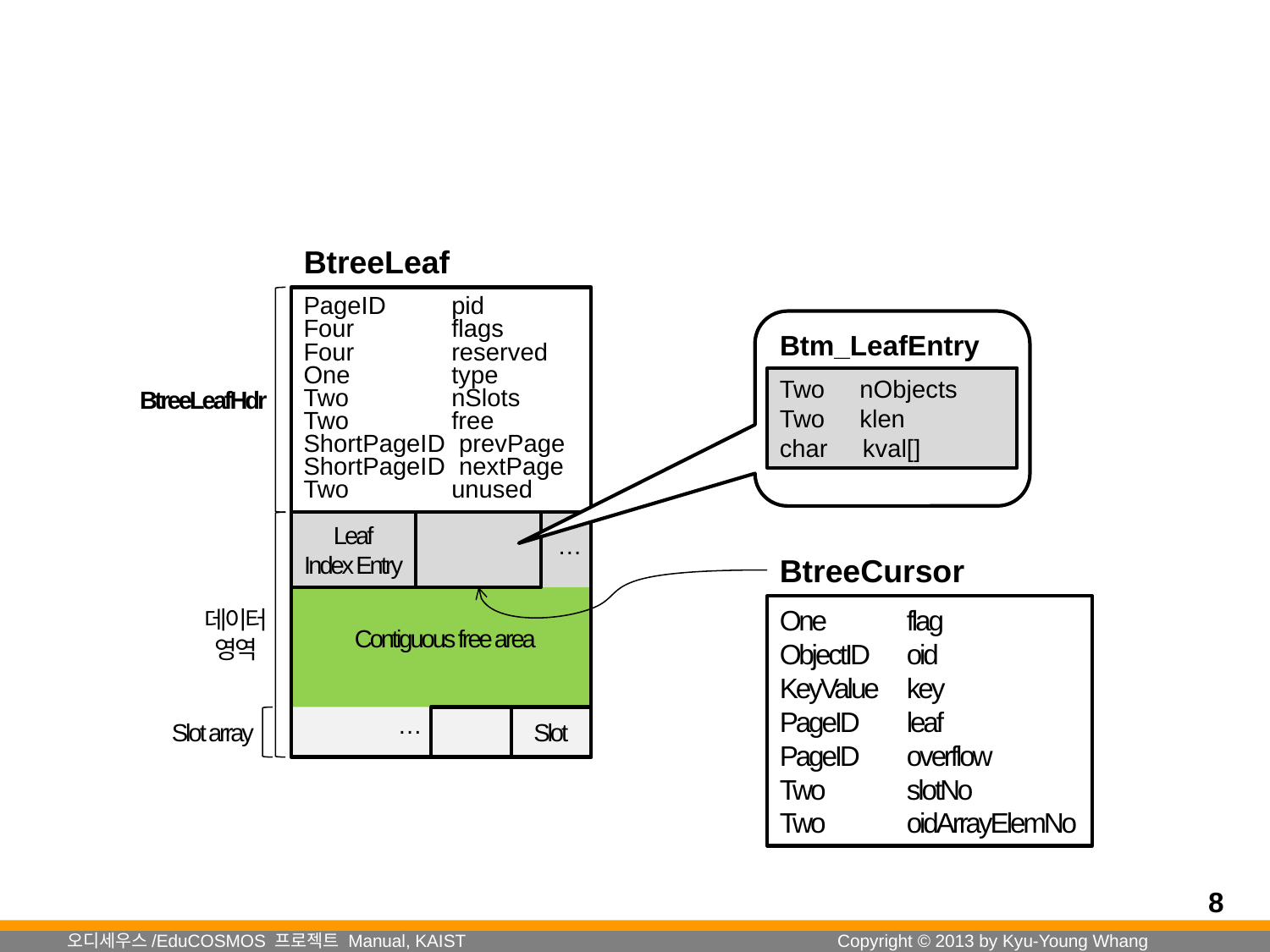

#

BtreeLeaf

PageID	   pid
Four	   flags
Four	   reserved
One	   type
Two	   nSlots
Two	   free
ShortPageID  prevPage
ShortPageID  nextPage
Two	   unused
BtreeLeafHdr

Leaf
Index Entry

데이터
영역
Contiguous free area

Slot
Slot array
…
…

Btm_LeafEntry
Two     nObjects
Two     klen
char     kval[]
BtreeCursor
One	flag
ObjectID	oid
KeyValue	key
PageID	leaf
PageID	overflow
Two	slotNo
Two	oidArrayElemNo